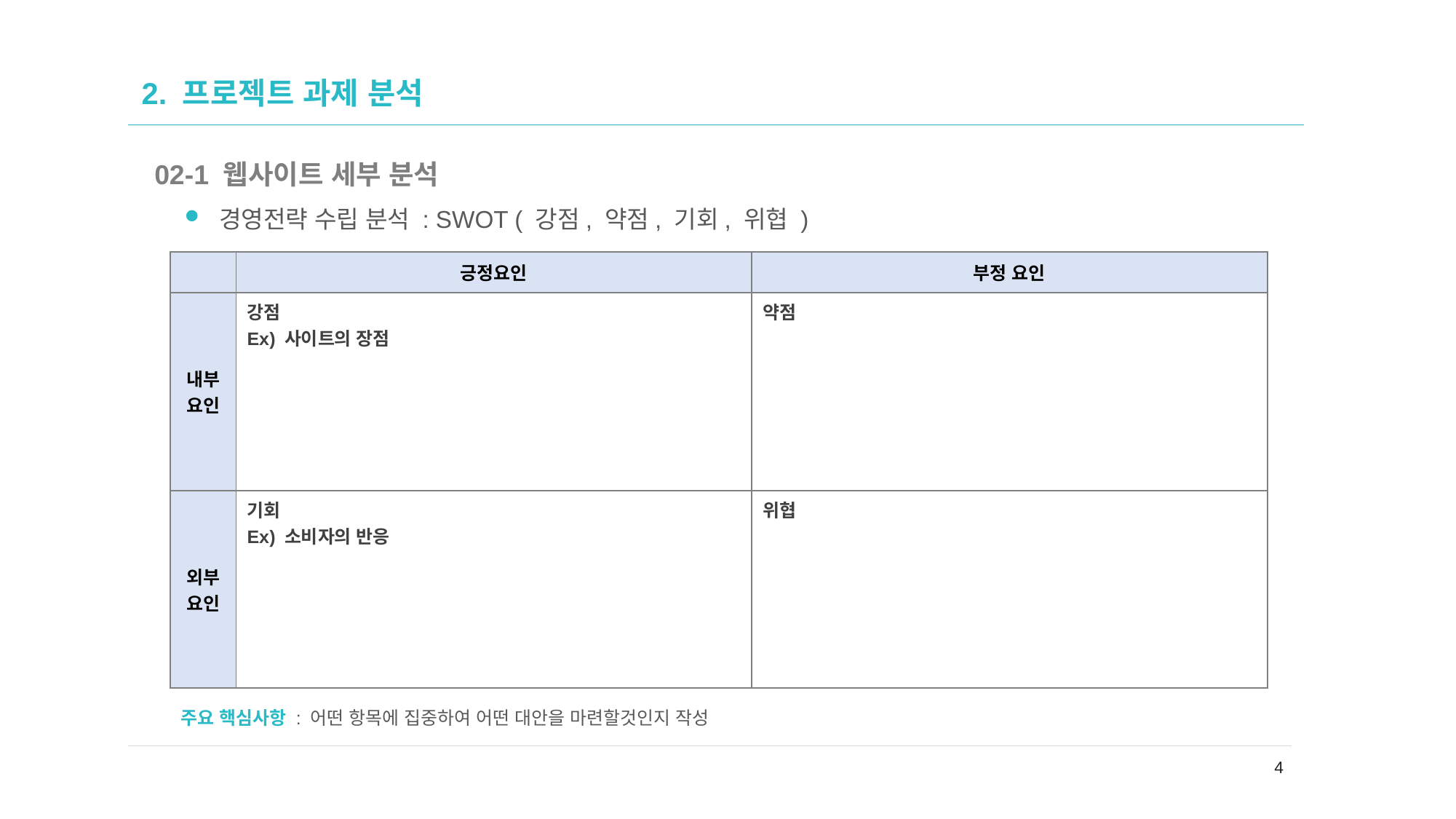

# 2. 프로젝트 과제 분석
02-1 웹사이트 세부 분석
경영전략 수립 분석 : SWOT ( 강점, 약점, 기회, 위협 )

|  | 긍정요인 | 부정 요인 |
| --- | --- | --- |
| 내부요인 | 강점 Ex) 사이트의 장점 | 약점 |
| 외부요인 | 기회 Ex) 소비자의 반응 | 위협 |
주요 핵심사항 : 어떤 항목에 집중하여 어떤 대안을 마련할것인지 작성
4